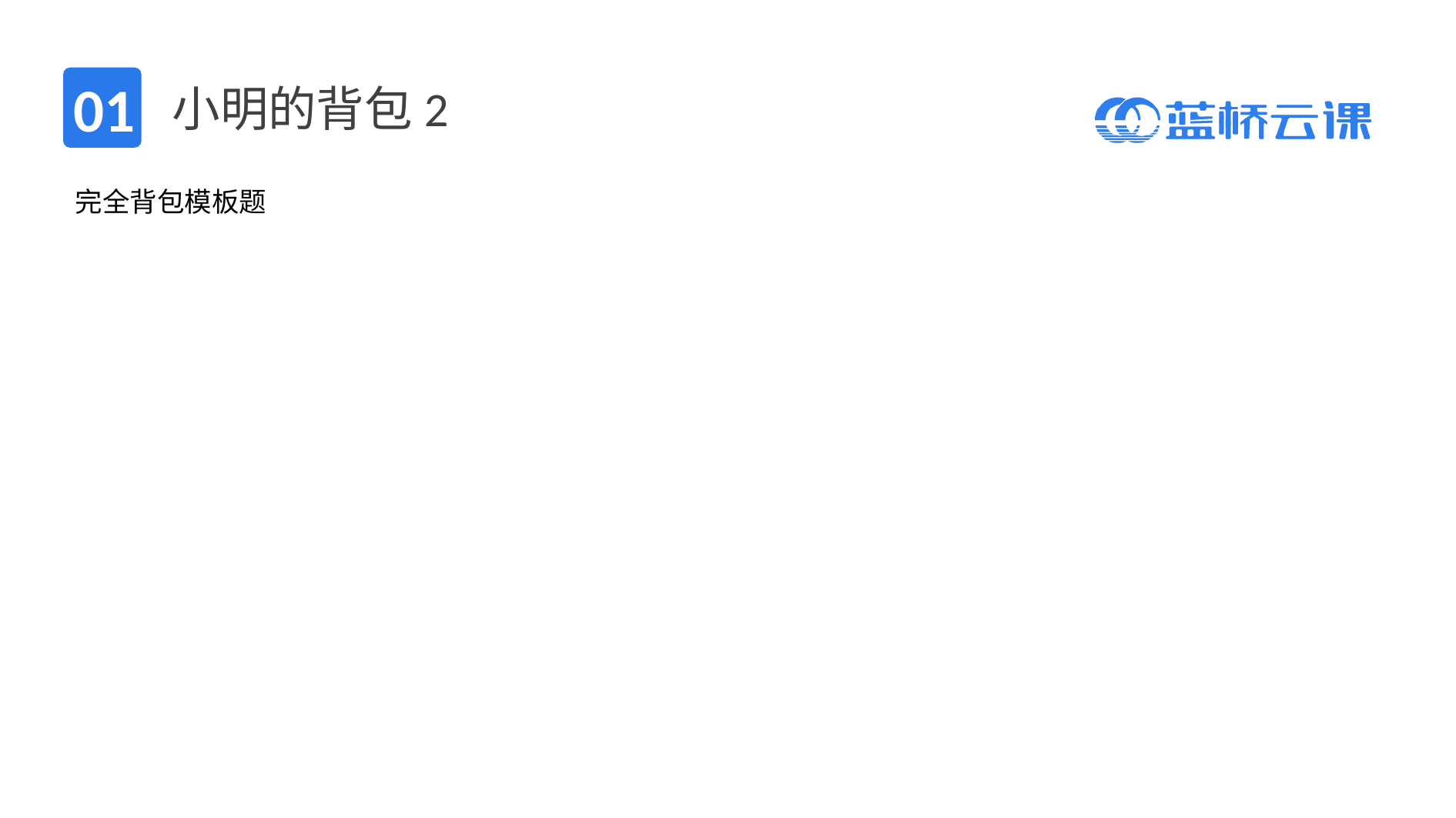

# 小明的背包2
01

完全背包模板题
|  |
| --- |